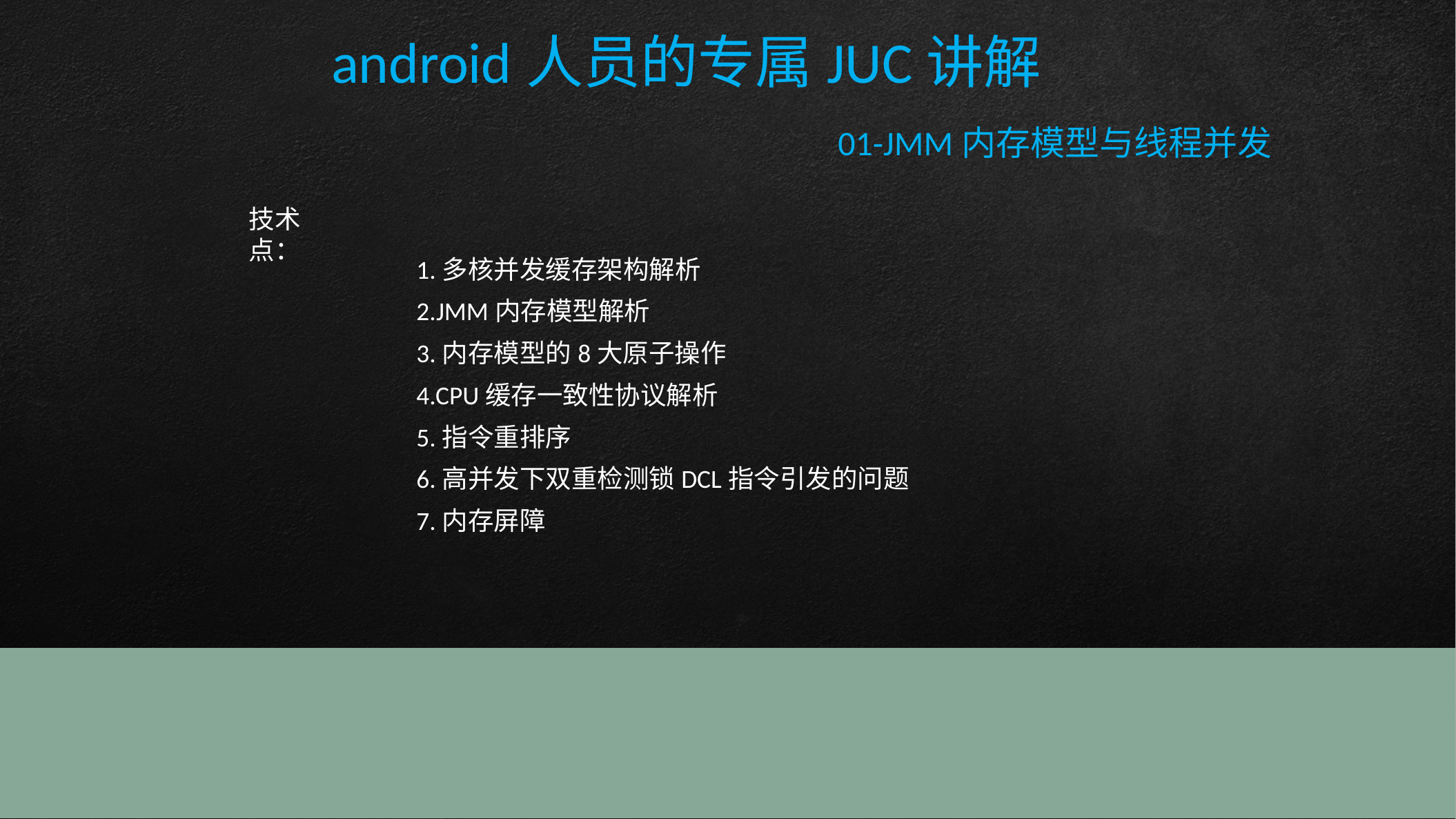

android人员的专属JUC讲解
							01-JMM内存模型与线程并发
技术点：

    1.多核并发缓存架构解析
    2.JMM内存模型解析
    3.内存模型的8大原子操作
    4.CPU缓存一致性协议解析
    5.指令重排序
    6.高并发下双重检测锁DCL指令引发的问题
    7.内存屏障